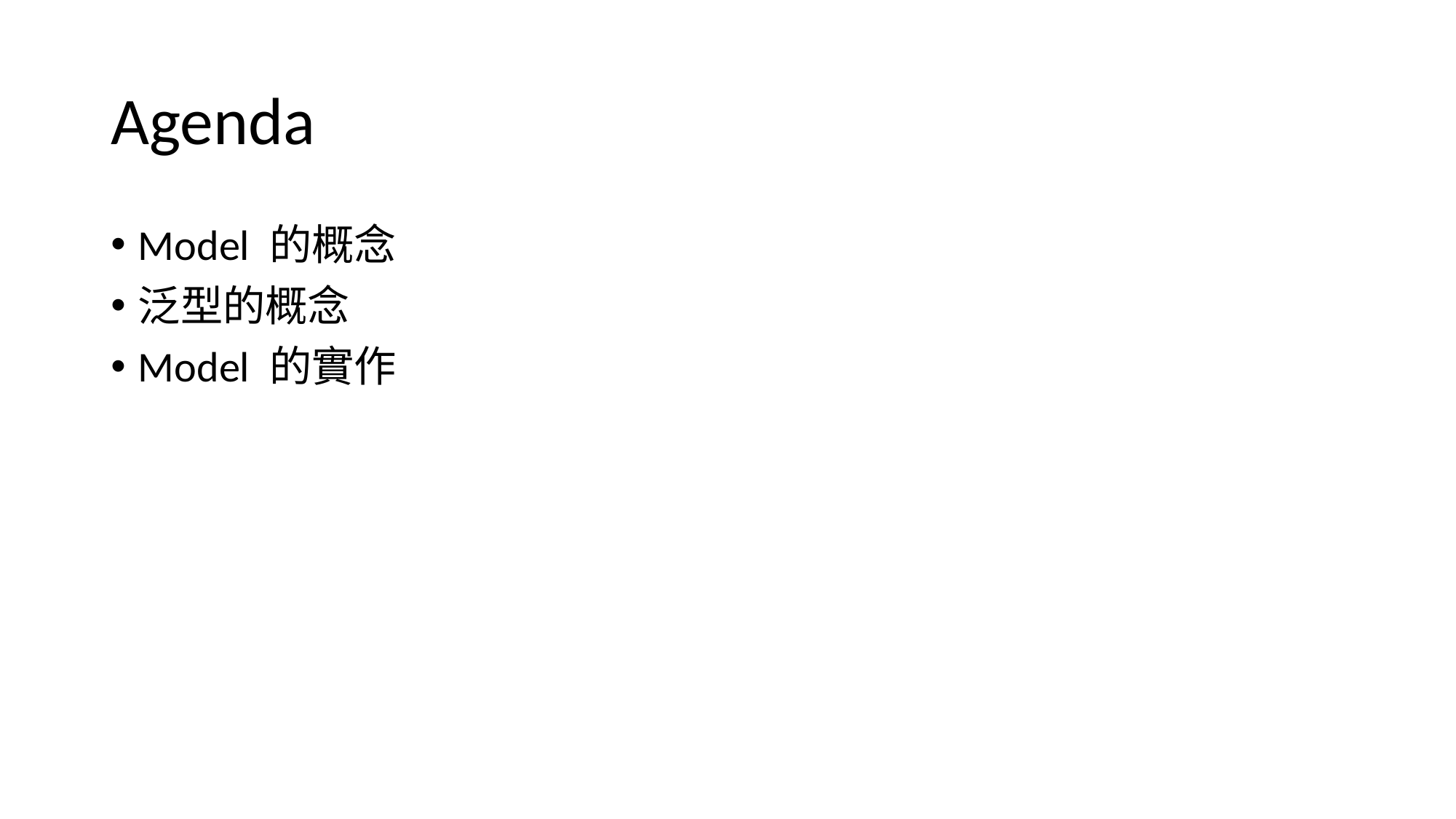

# Agenda
Model 的概念
泛型的概念
Model 的實作